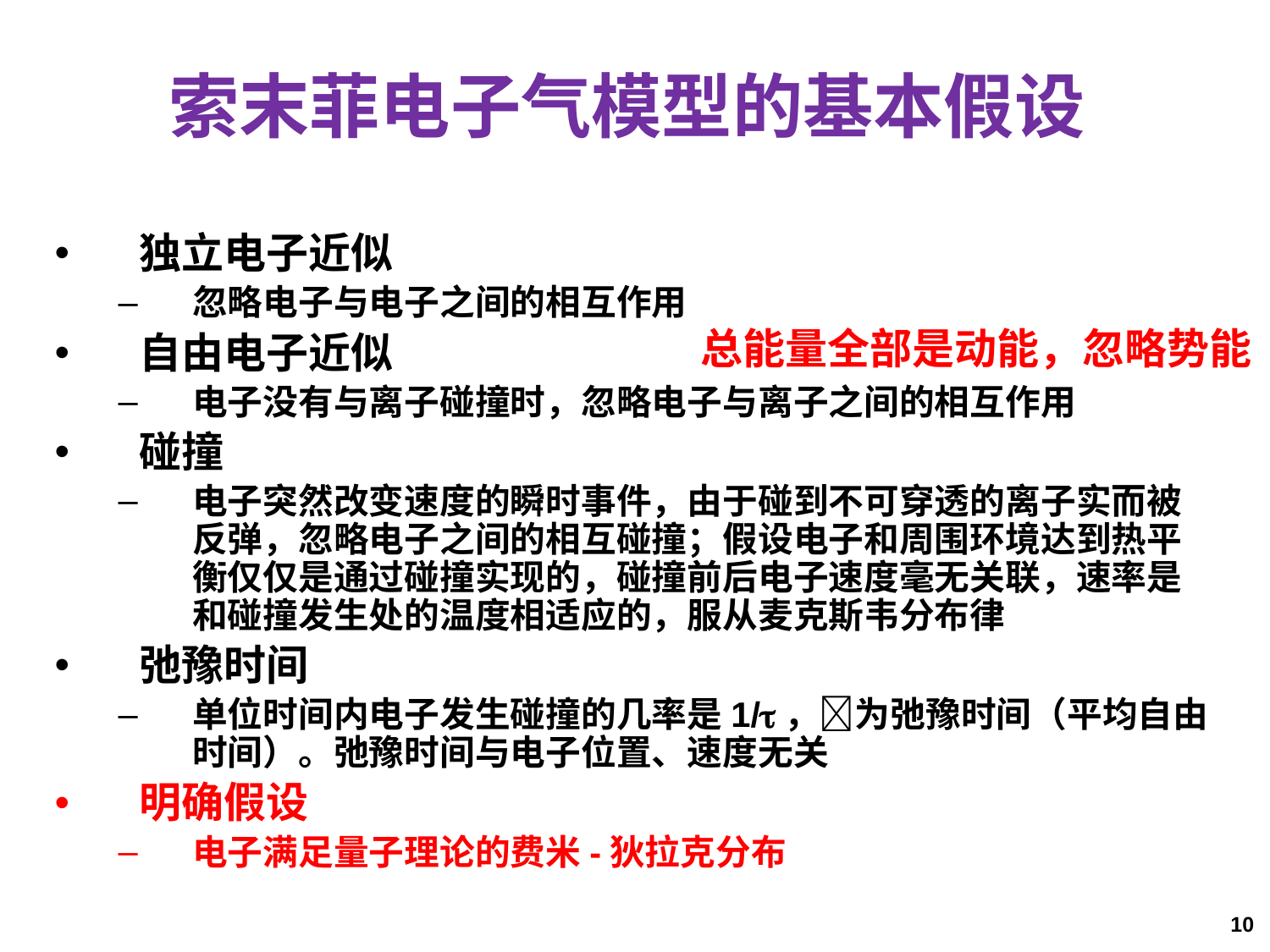

# 索末菲电子气模型的基本假设
独立电子近似
忽略电子与电子之间的相互作用
自由电子近似
电子没有与离子碰撞时，忽略电子与离子之间的相互作用
碰撞
电子突然改变速度的瞬时事件，由于碰到不可穿透的离子实而被反弹，忽略电子之间的相互碰撞；假设电子和周围环境达到热平衡仅仅是通过碰撞实现的，碰撞前后电子速度毫无关联，速率是和碰撞发生处的温度相适应的，服从麦克斯韦分布律
弛豫时间
单位时间内电子发生碰撞的几率是1/τ，τ为弛豫时间（平均自由时间）。弛豫时间与电子位置、速度无关
明确假设
电子满足量子理论的费米-狄拉克分布
总能量全部是动能，忽略势能
10